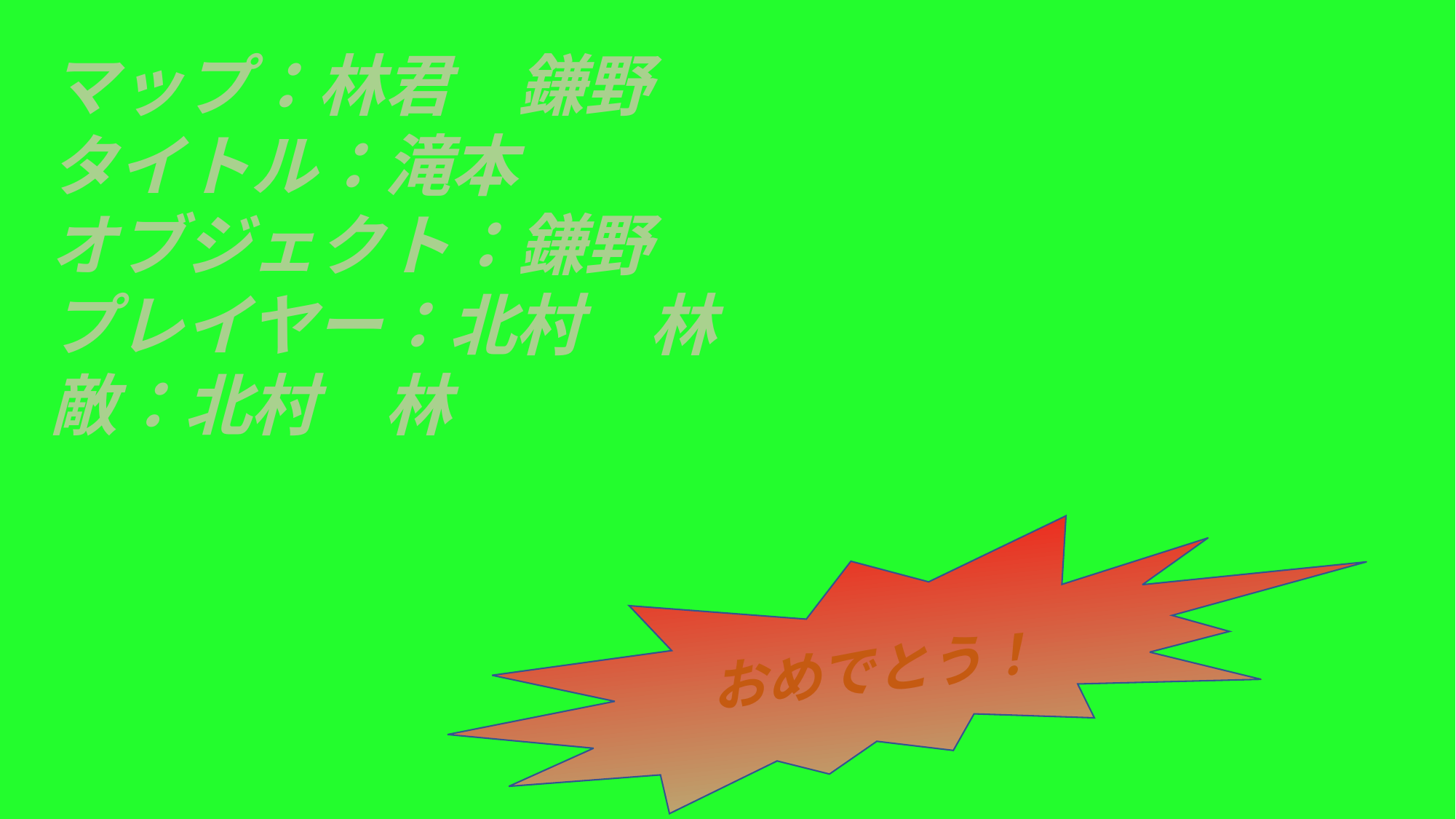

マップ：林君　鎌野
タイトル：滝本
オブジェクト：鎌野
プレイヤー：北村　林
敵：北村　林

おめでとう！